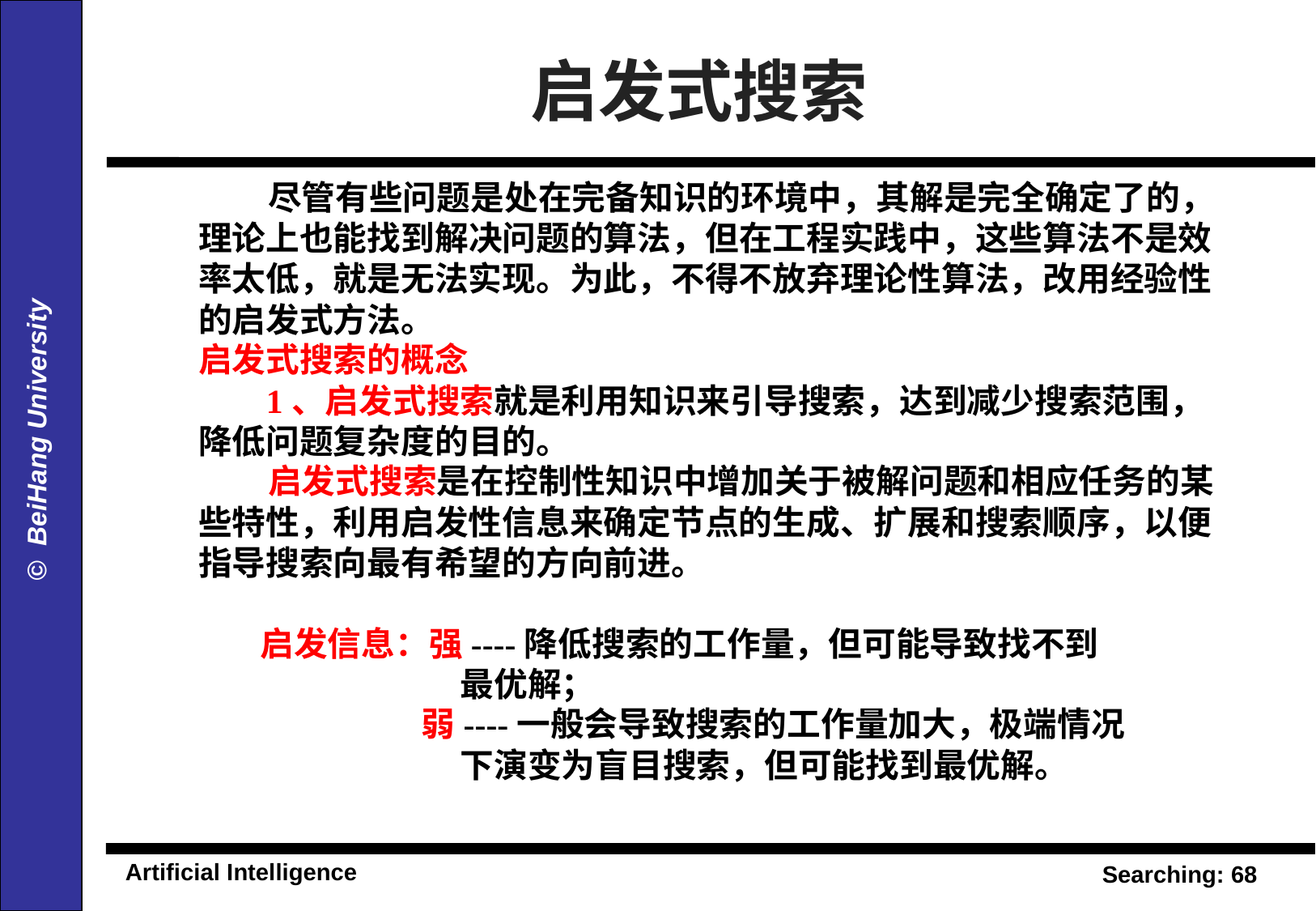

启发式搜索
        尽管有些问题是处在完备知识的环境中，其解是完全确定了的，理论上也能找到解决问题的算法，但在工程实践中，这些算法不是效率太低，就是无法实现。为此，不得不放弃理论性算法，改用经验性的启发式方法。
启发式搜索的概念
        1、启发式搜索就是利用知识来引导搜索，达到减少搜索范围，降低问题复杂度的目的。
        启发式搜索是在控制性知识中增加关于被解问题和相应任务的某些特性，利用启发性信息来确定节点的生成、扩展和搜索顺序，以便指导搜索向最有希望的方向前进。

       启发信息：强----降低搜索的工作量，但可能导致找不到
                                 最优解；
                            弱----一般会导致搜索的工作量加大，极端情况
                                 下演变为盲目搜索，但可能找到最优解。